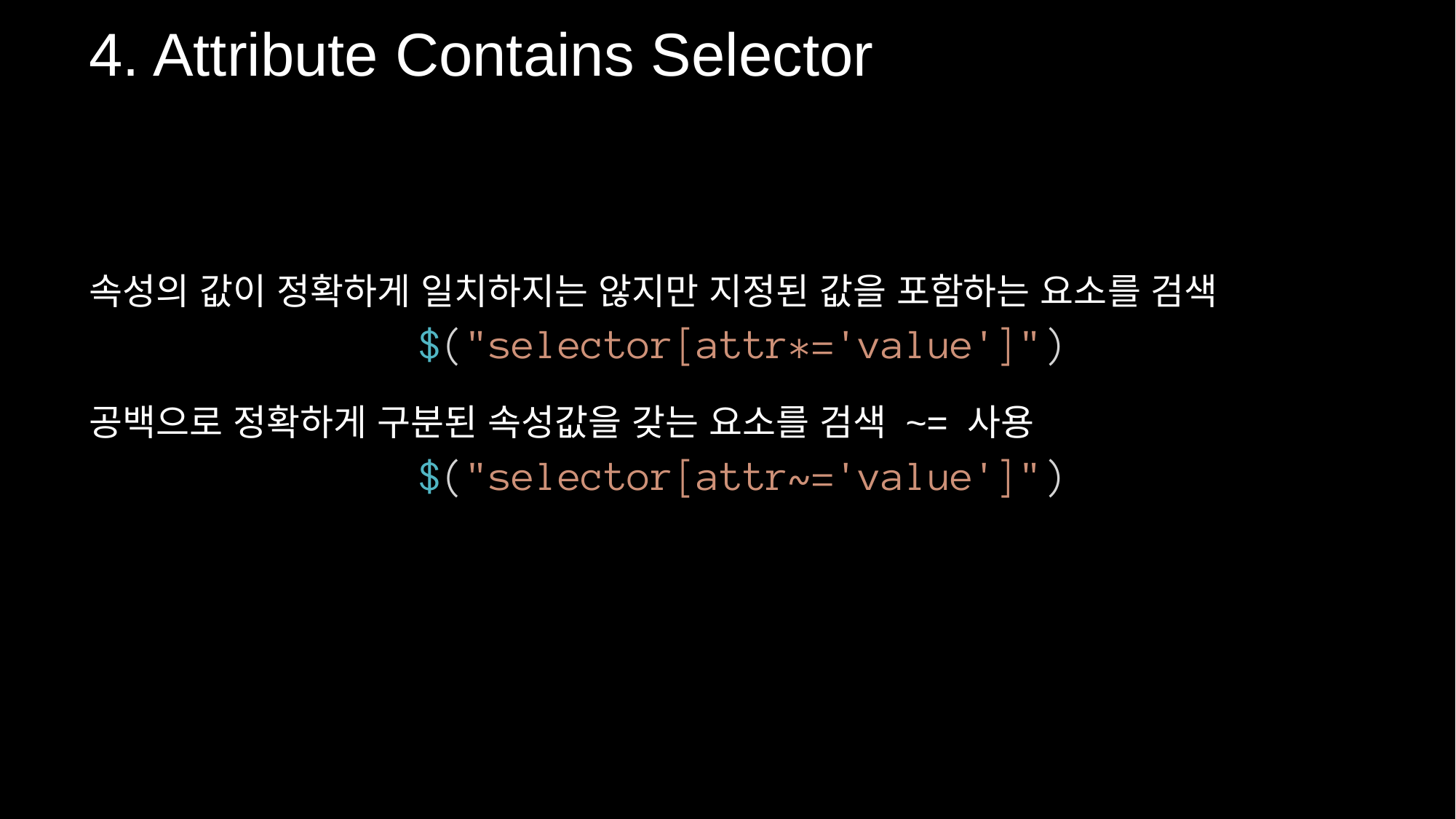

4. Attribute Contains Selector
속성의 값이 정확하게 일치하지는 않지만 지정된 값을 포함하는 요소를 검색

공백으로 정확하게 구분된 속성값을 갖는 요소를 검색 ~= 사용
$("selector[attr*='value']")
$("selector[attr~='value']")